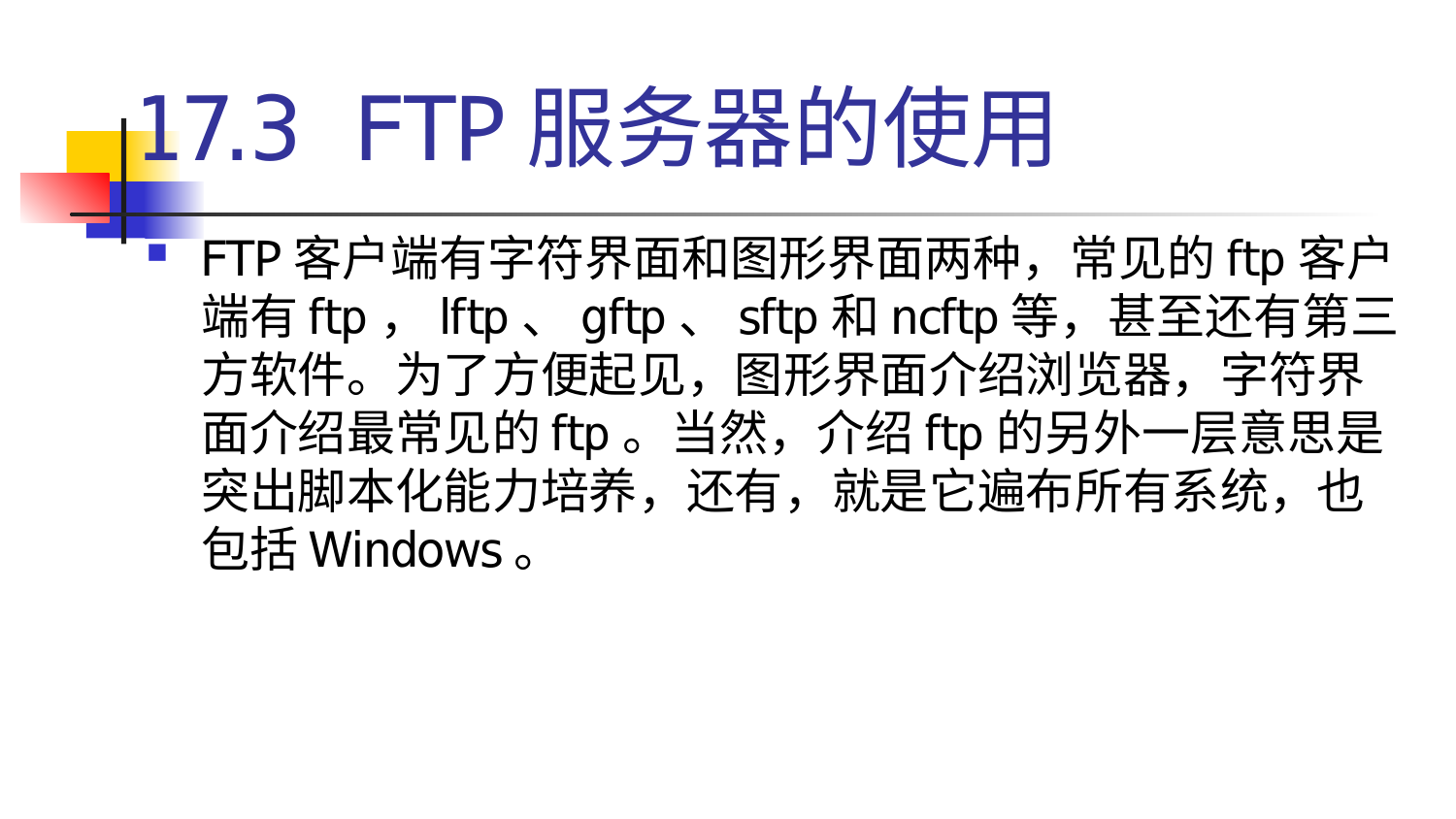

# 17.3  FTP服务器的使用
FTP客户端有字符界面和图形界面两种，常见的ftp客户端有ftp，lftp、gftp、sftp和ncftp等，甚至还有第三方软件。为了方便起见，图形界面介绍浏览器，字符界面介绍最常见的ftp。当然，介绍ftp的另外一层意思是突出脚本化能力培养，还有，就是它遍布所有系统，也包括Windows。